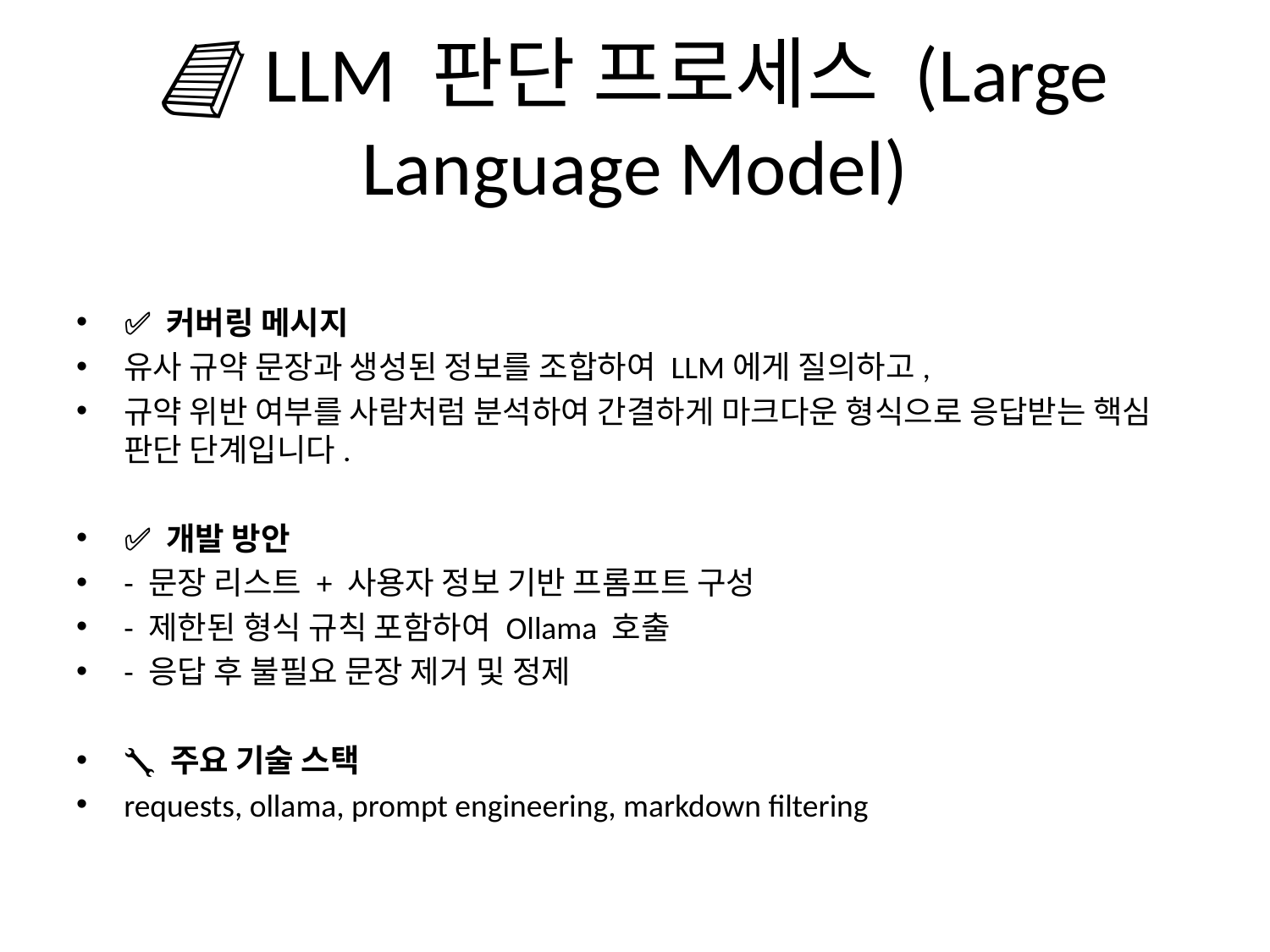

# 📘 LLM 판단 프로세스 (Large Language Model)

✅ 커버링 메시지
유사 규약 문장과 생성된 정보를 조합하여 LLM에게 질의하고,
규약 위반 여부를 사람처럼 분석하여 간결하게 마크다운 형식으로 응답받는 핵심 판단 단계입니다.

✅ 개발 방안
- 문장 리스트 + 사용자 정보 기반 프롬프트 구성
- 제한된 형식 규칙 포함하여 Ollama 호출
- 응답 후 불필요 문장 제거 및 정제

🔧 주요 기술 스택
requests, ollama, prompt engineering, markdown filtering